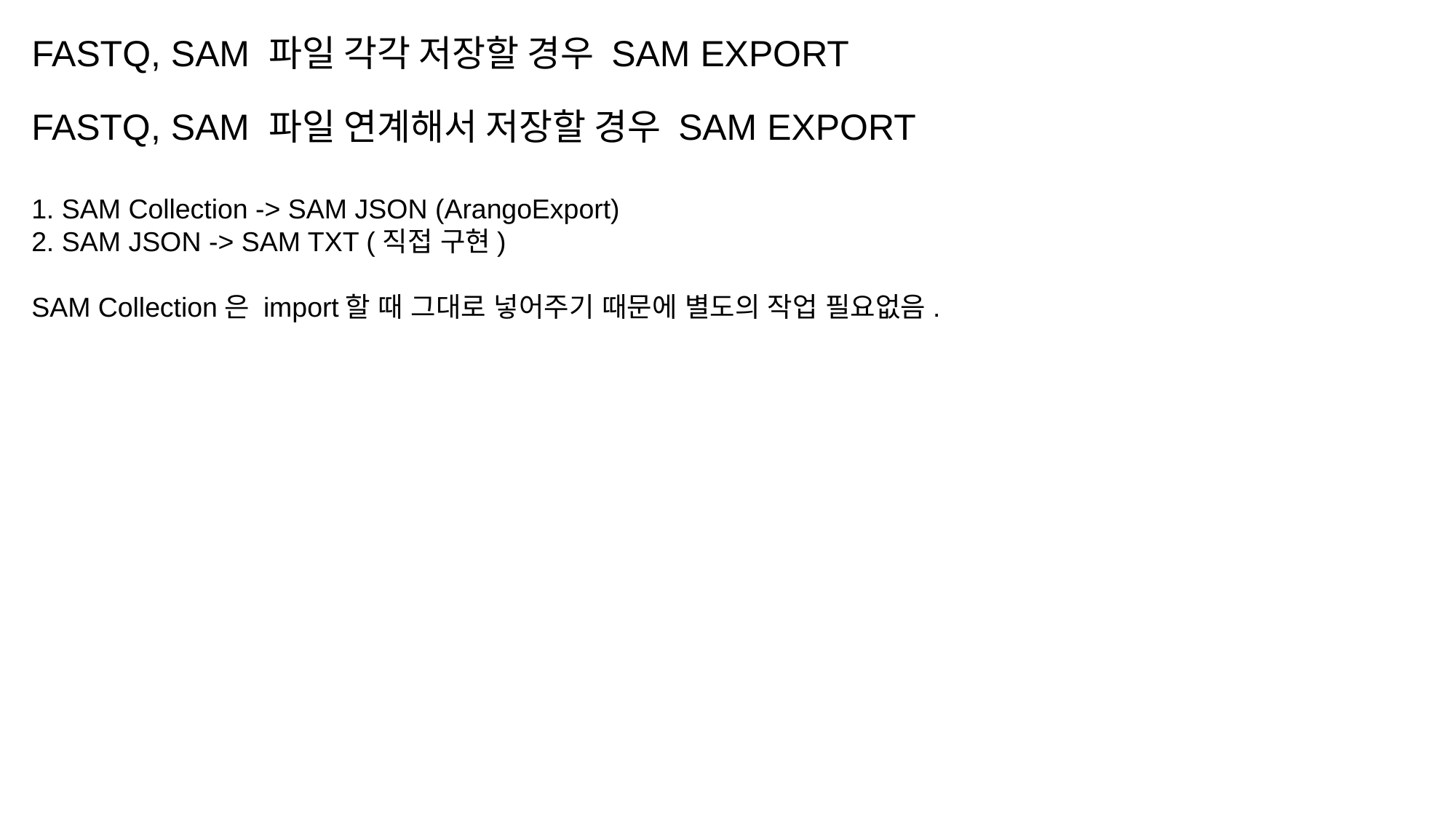

FASTQ, SAM 파일 각각 저장할 경우 SAM EXPORT
FASTQ, SAM 파일 연계해서 저장할 경우 SAM EXPORT

1. SAM Collection -> SAM JSON (ArangoExport)
2. SAM JSON -> SAM TXT (직접 구현)

SAM Collection은 import할 때 그대로 넣어주기 때문에 별도의 작업 필요없음.